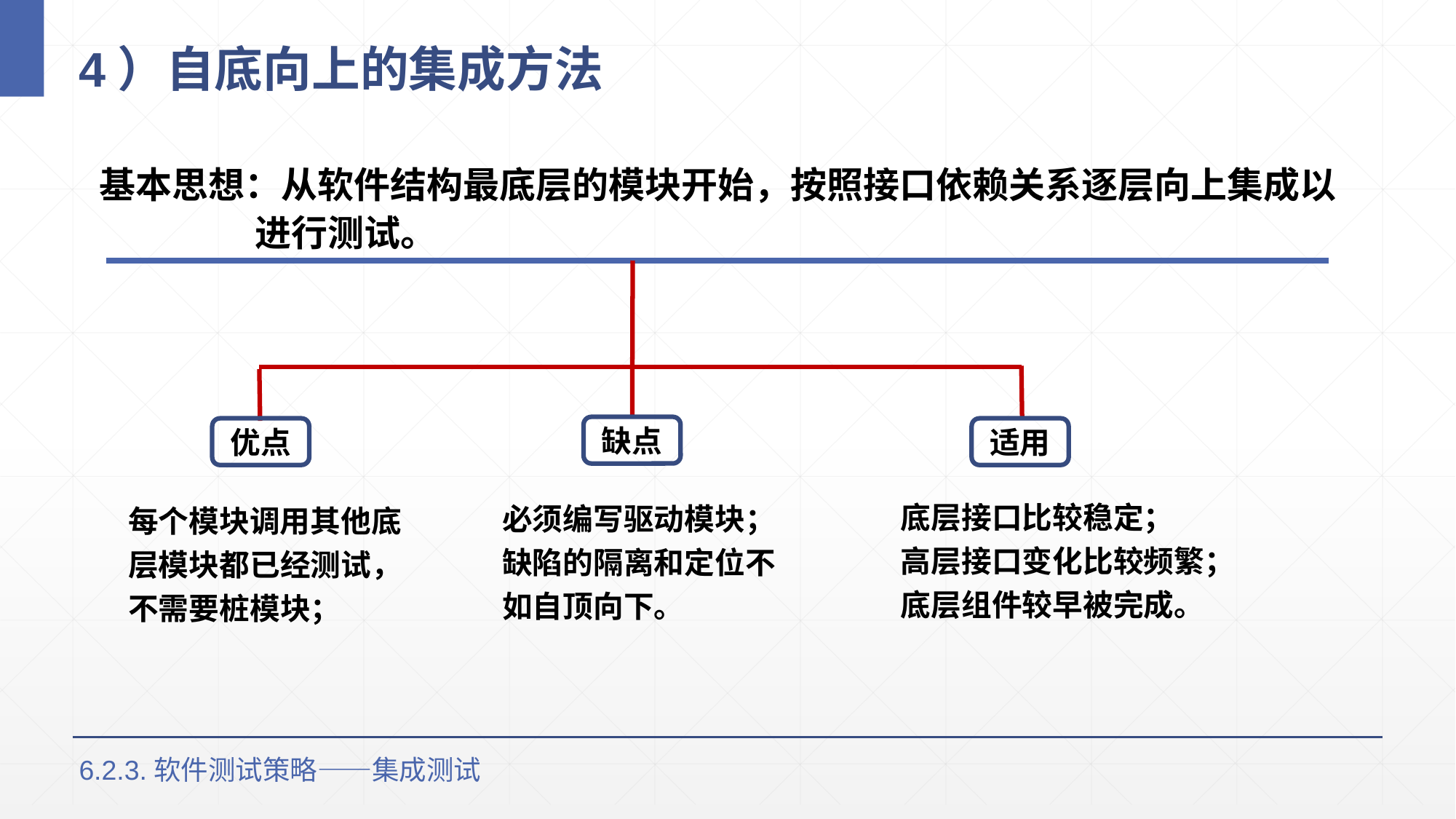

# 4）自底向上的集成方法
基本思想：从软件结构最底层的模块开始，按照接口依赖关系逐层向上集成以
                  进行测试。
缺点
优点
适用
底层接口比较稳定；
高层接口变化比较频繁；
底层组件较早被完成。
必须编写驱动模块；
缺陷的隔离和定位不如自顶向下。
每个模块调用其他底层模块都已经测试，不需要桩模块；
6.2.3.软件测试策略——集成测试